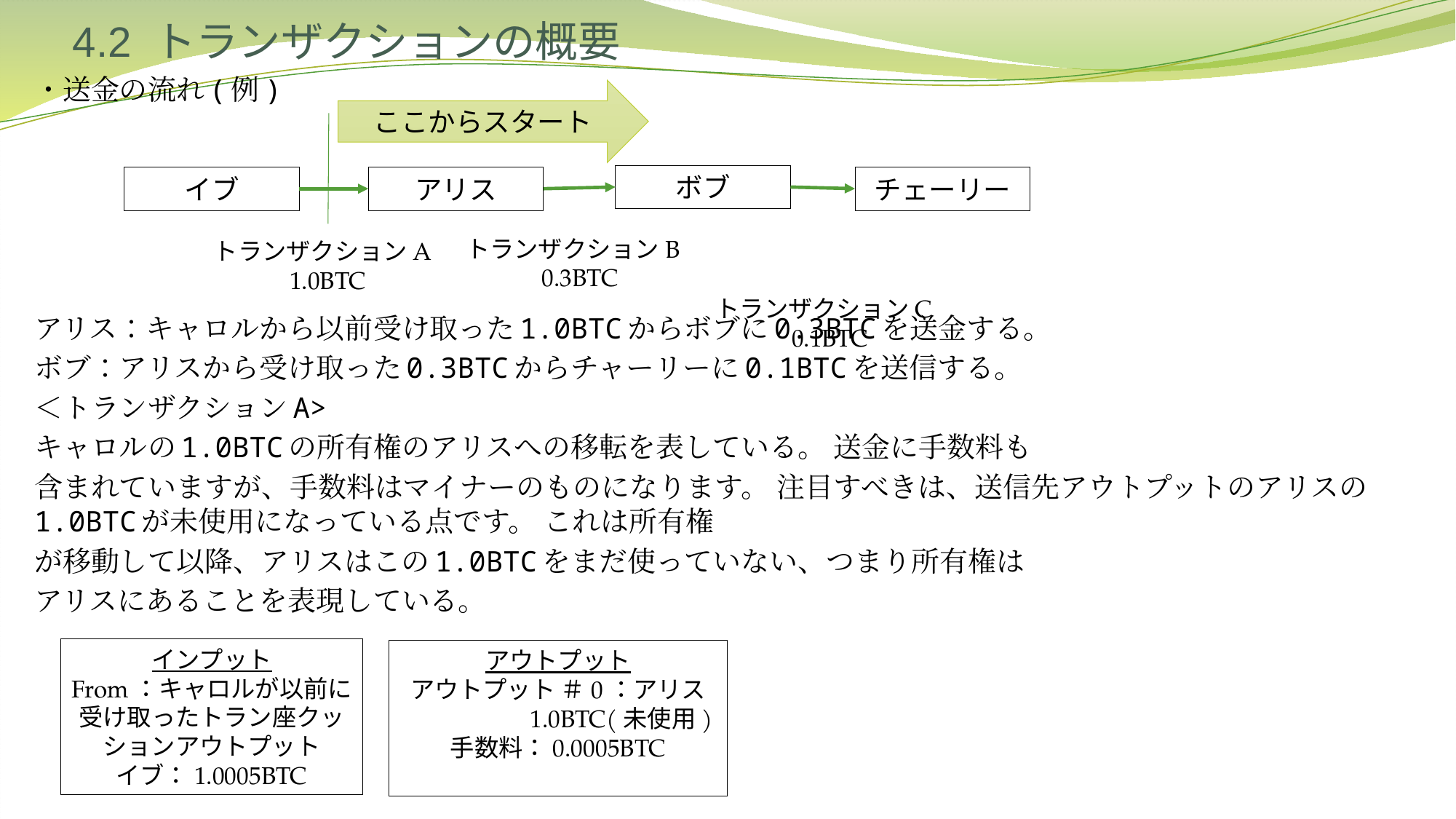

# 4.2 トランザクションの概要
・送金の流れ(例)

アリス：キャロルから以前受け取った1.0BTCからボブに0.3BTCを送金する。
ボブ：アリスから受け取った0.3BTCからチャーリーに0.1BTCを送信する。
＜トランザクションA>
キャロルの1.0BTCの所有権のアリスへの移転を表している。 送金に手数料も
含まれていますが、手数料はマイナーのものになります。 注目すべきは、送信先アウトプットのアリスの1.0BTCが未使用になっている点です。 これは所有権
が移動して以降、アリスはこの1.0BTCをまだ使っていない、つまり所有権は
アリスにあることを表現している。
ここからスタート
ボブ
アリス
チェーリー
イブ
トランザクションB
0.3BTC
トランザクションA
1.0BTC
トランザクションC
0.1BTC
インプット
From：キャロルが以前に受け取ったトラン座クッションアウトプット
イブ：1.0005BTC
アウトプット
アウトプット ＃0：アリス
　　　　　1.0BTC(未使用)
手数料：0.0005BTC